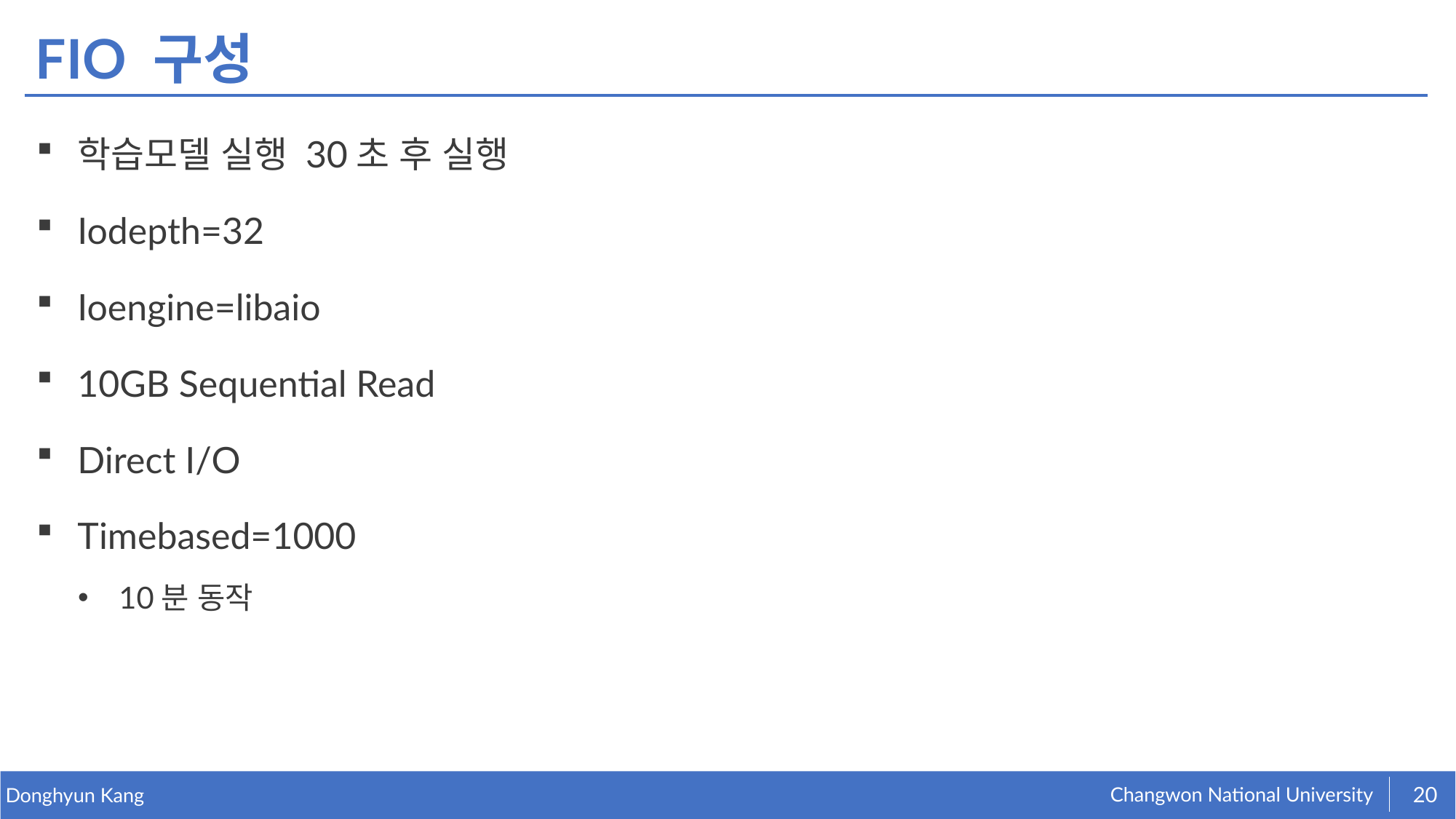

# FIO 구성
학습모델 실행 30초 후 실행
Iodepth=32
Ioengine=libaio
10GB Sequential Read
Direct I/O
Timebased=1000
10분 동작

20